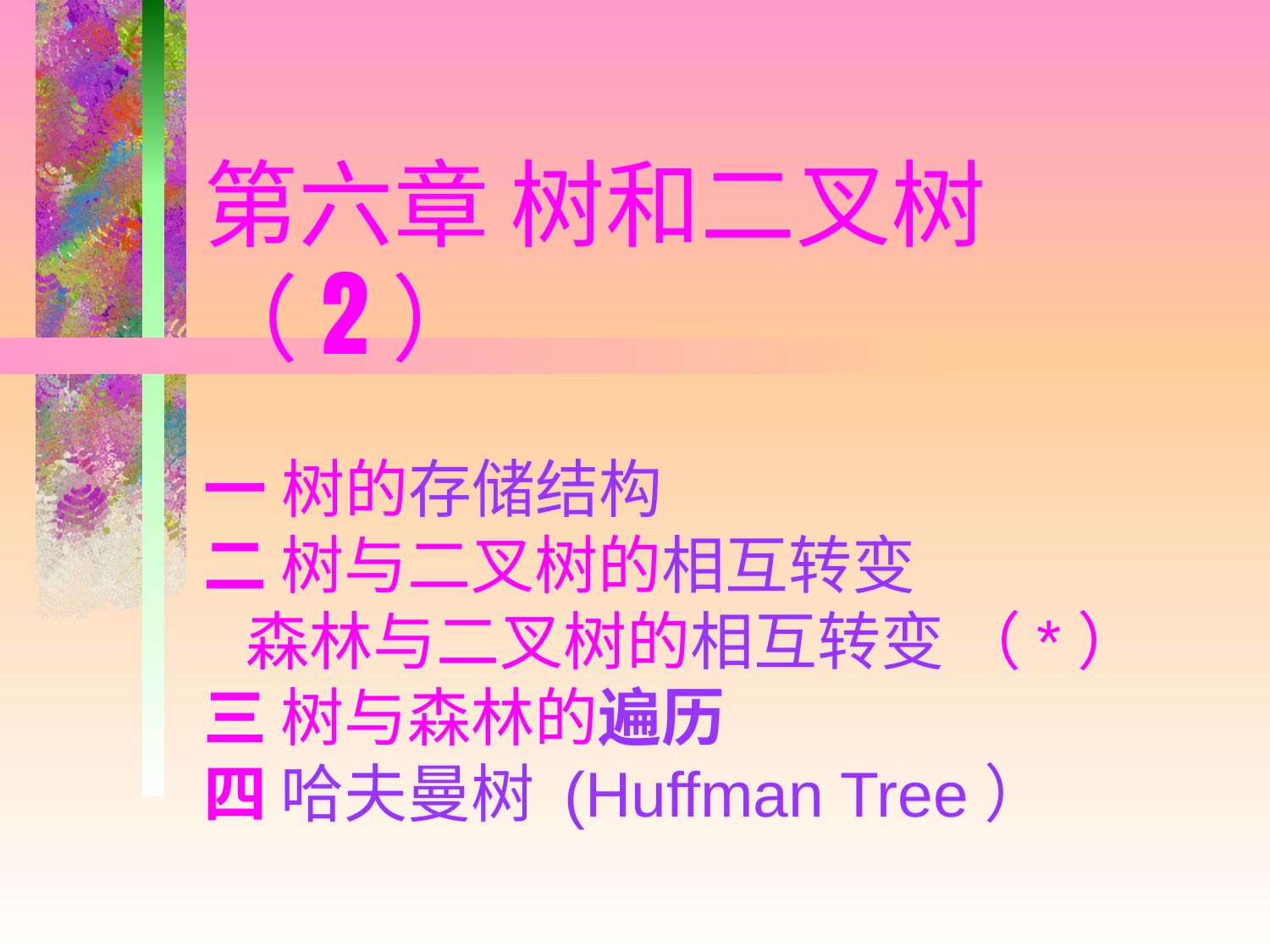

# 第六章 树和二叉树（2） 一 树的存储结构 二 树与二叉树的相互转变 森林与二叉树的相互转变 （*） 三 树与森林的遍历 四 哈夫曼树 (Huffman Tree）